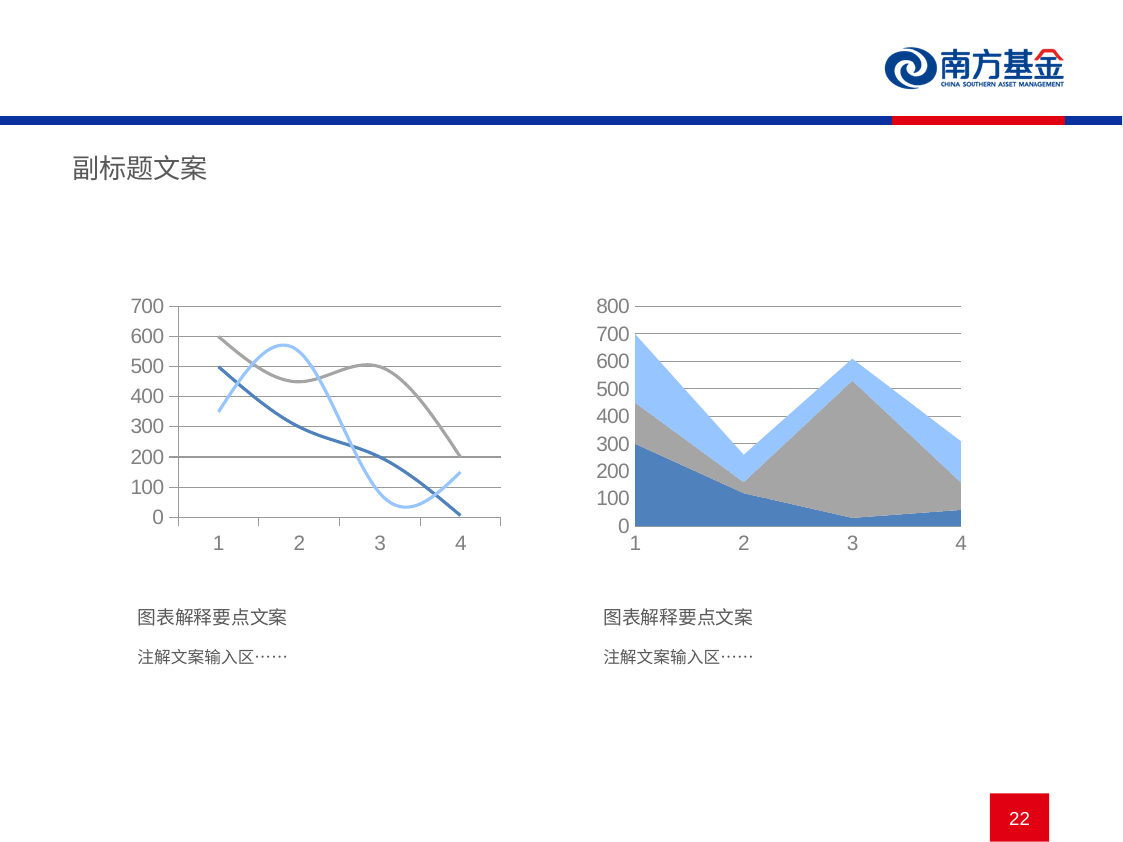

#
副标题文案

### Chart

| Category |  |  |  |
|---|---|---|---|

### Chart

| Category |  |  |  |
|---|---|---|---|
图表解释要点文案

注解文案输入区……
图表解释要点文案

注解文案输入区……
22